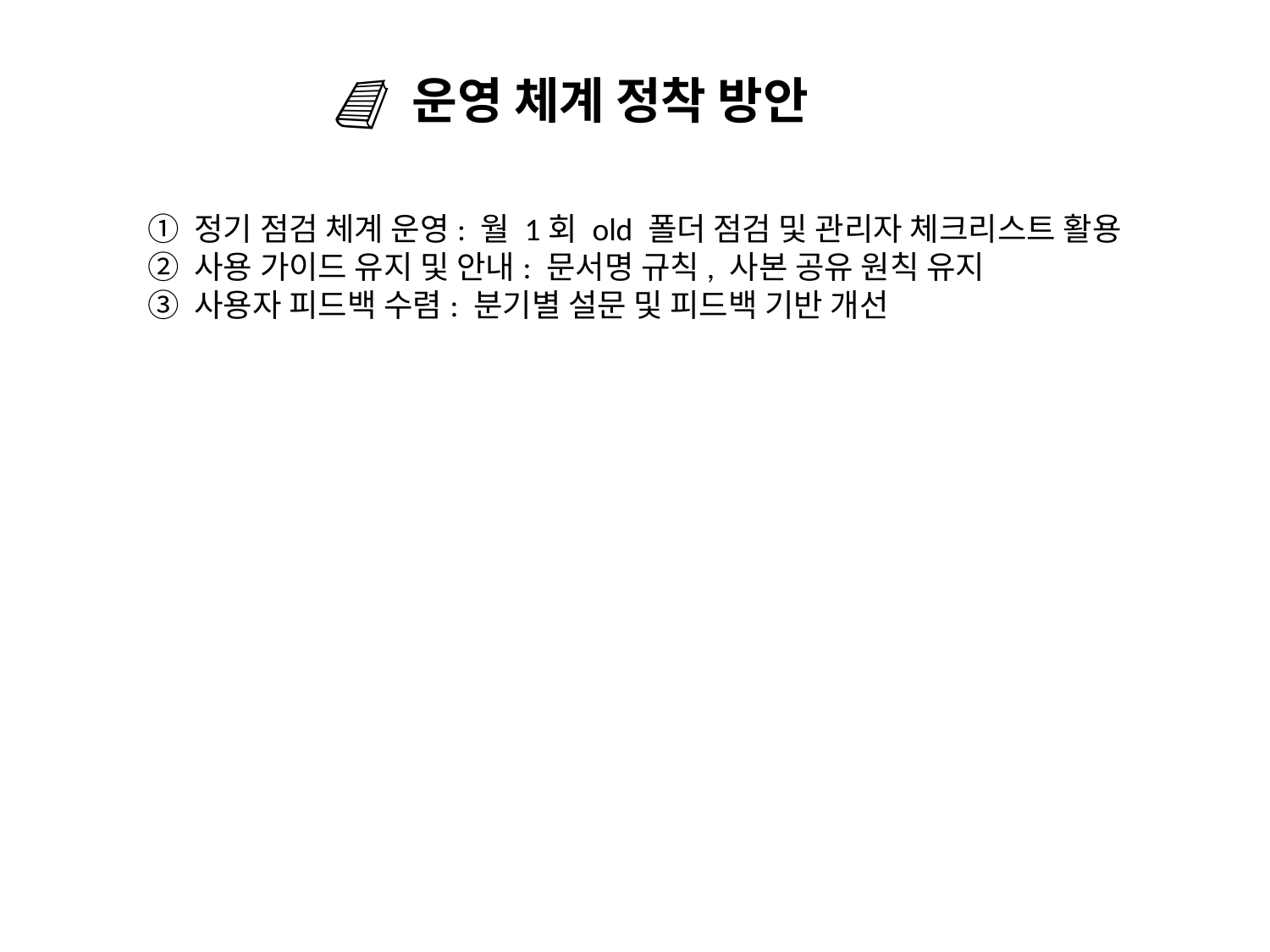

📘 운영 체계 정착 방안
① 정기 점검 체계 운영: 월 1회 old 폴더 점검 및 관리자 체크리스트 활용
② 사용 가이드 유지 및 안내: 문서명 규칙, 사본 공유 원칙 유지
③ 사용자 피드백 수렴: 분기별 설문 및 피드백 기반 개선